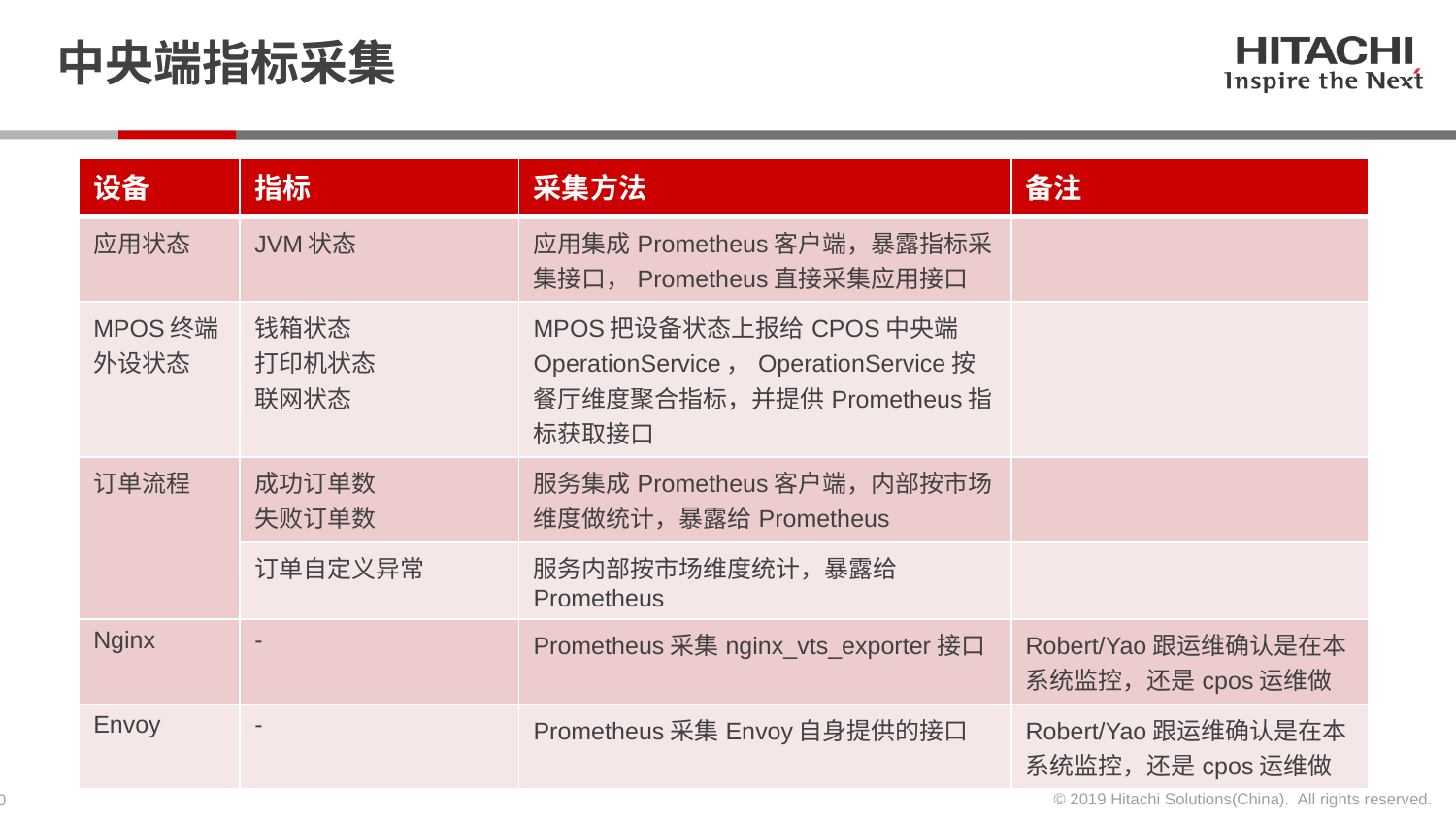

# 中央端指标采集
| 设备 | 指标 | 采集方法 | 备注 |
| --- | --- | --- | --- |
| 应用状态 | JVM状态 | 应用集成Prometheus客户端，暴露指标采集接口，Prometheus直接采集应用接口 |  |
| MPOS终端外设状态 | 钱箱状态 打印机状态 联网状态 | MPOS把设备状态上报给CPOS中央端OperationService，OperationService按餐厅维度聚合指标，并提供Prometheus指标获取接口 |  |
| 订单流程 | 成功订单数 失败订单数 | 服务集成Prometheus客户端，内部按市场维度做统计，暴露给Prometheus |  |
|  | 订单自定义异常 | 服务内部按市场维度统计，暴露给Prometheus |  |
| Nginx | - | Prometheus采集nginx\_vts\_exporter接口 | Robert/Yao跟运维确认是在本系统监控，还是cpos运维做 |
| Envoy | - | Prometheus采集Envoy自身提供的接口 | Robert/Yao跟运维确认是在本系统监控，还是cpos运维做 |